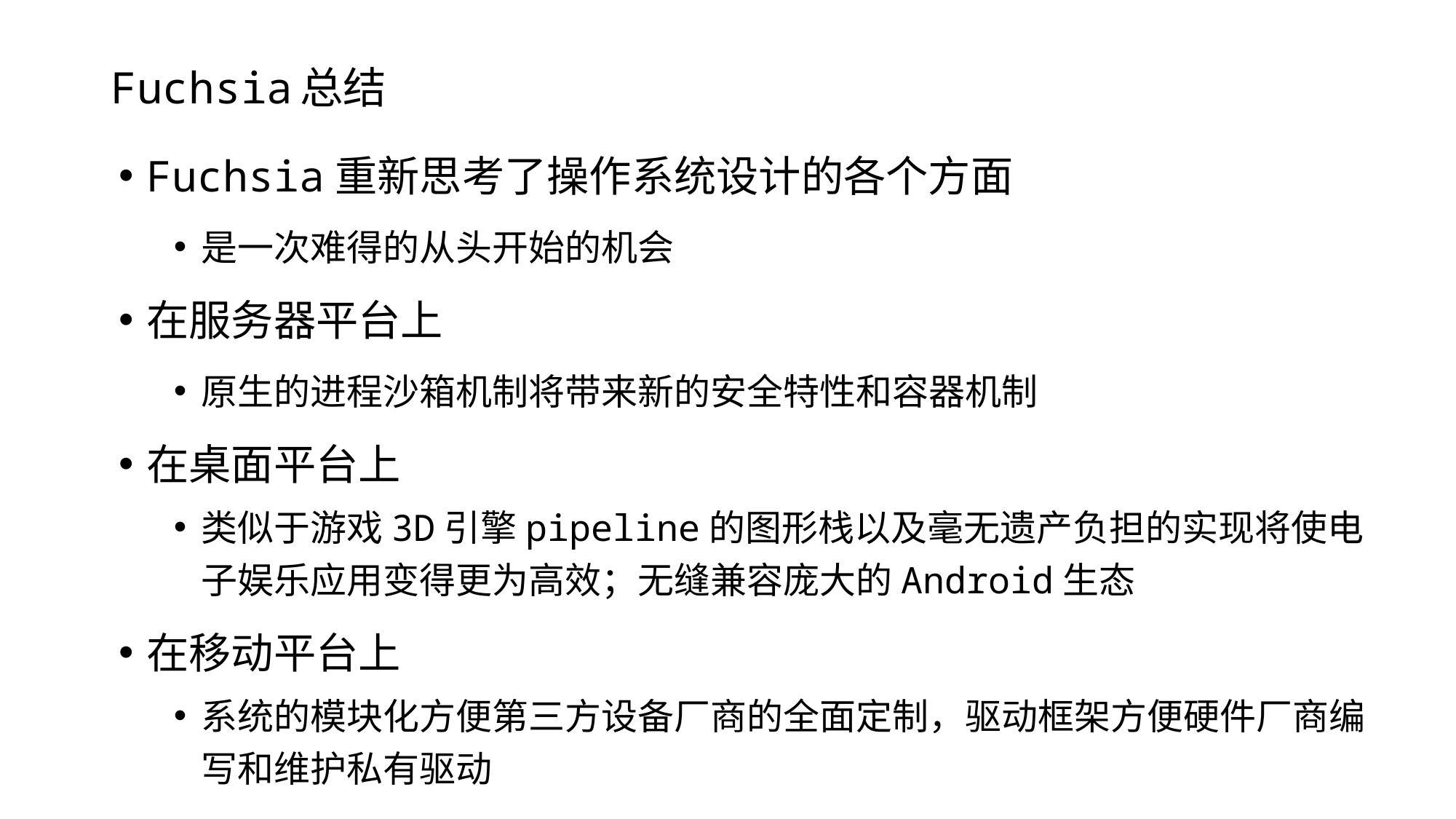

# Fuchsia总结
Fuchsia重新思考了操作系统设计的各个方面
是一次难得的从头开始的机会
在服务器平台上
原生的进程沙箱机制将带来新的安全特性和容器机制
在桌面平台上
类似于游戏3D引擎pipeline的图形栈以及毫无遗产负担的实现将使电子娱乐应用变得更为高效；无缝兼容庞大的Android生态
在移动平台上
系统的模块化方便第三方设备厂商的全面定制，驱动框架方便硬件厂商编写和维护私有驱动

21